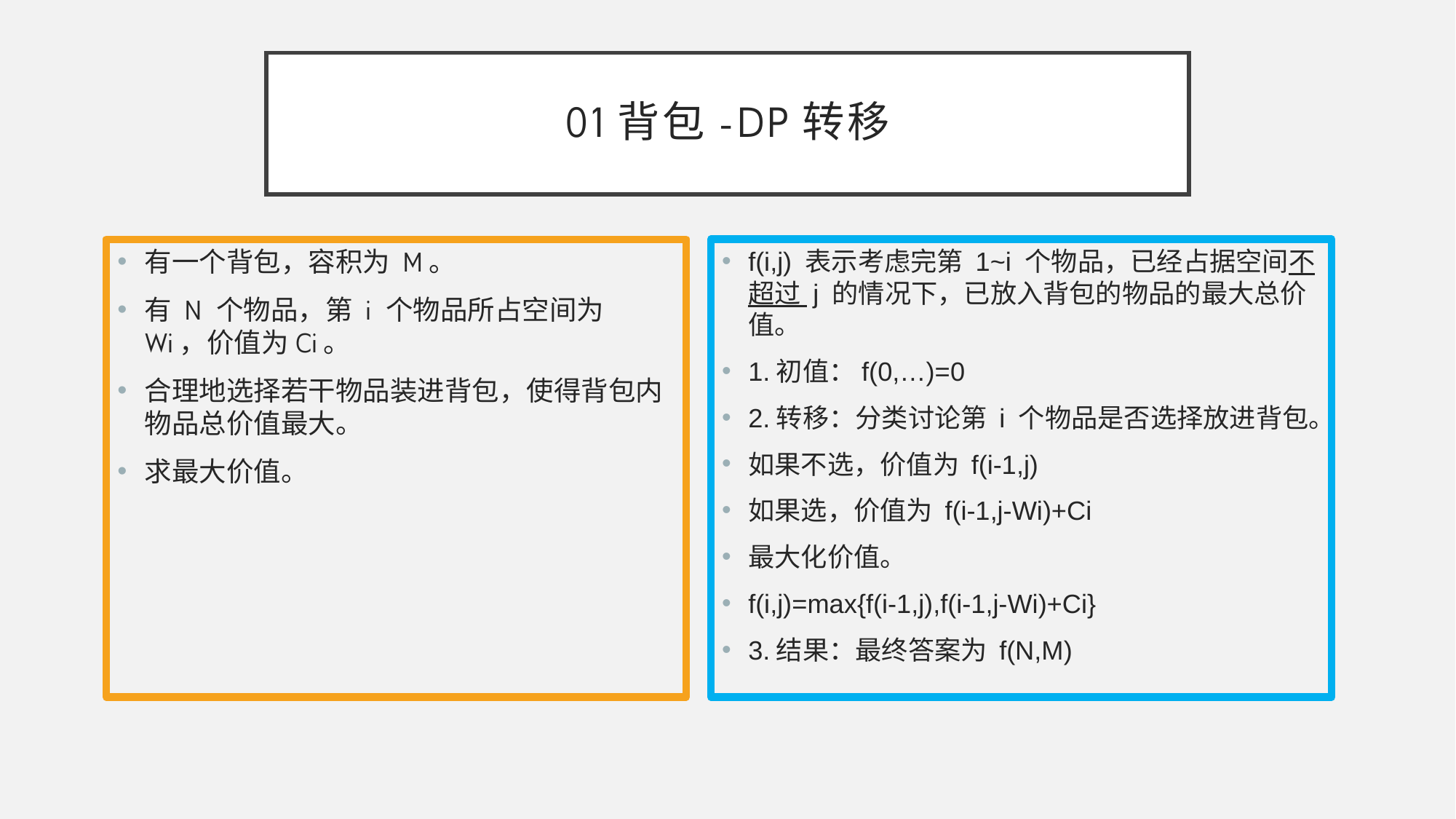

# 01背包-DP转移
有一个背包，容积为 M。
有 N 个物品，第 i 个物品所占空间为 Wi，价值为Ci。
合理地选择若干物品装进背包，使得背包内物品总价值最大。
求最大价值。
f(i,j) 表示考虑完第 1~i 个物品，已经占据空间不超过 j 的情况下，已放入背包的物品的最大总价值。
1.初值：f(0,…)=0
2.转移：分类讨论第 i 个物品是否选择放进背包。
如果不选，价值为 f(i-1,j)
如果选，价值为 f(i-1,j-Wi)+Ci
最大化价值。
f(i,j)=max{f(i-1,j),f(i-1,j-Wi)+Ci}
3.结果：最终答案为 f(N,M)